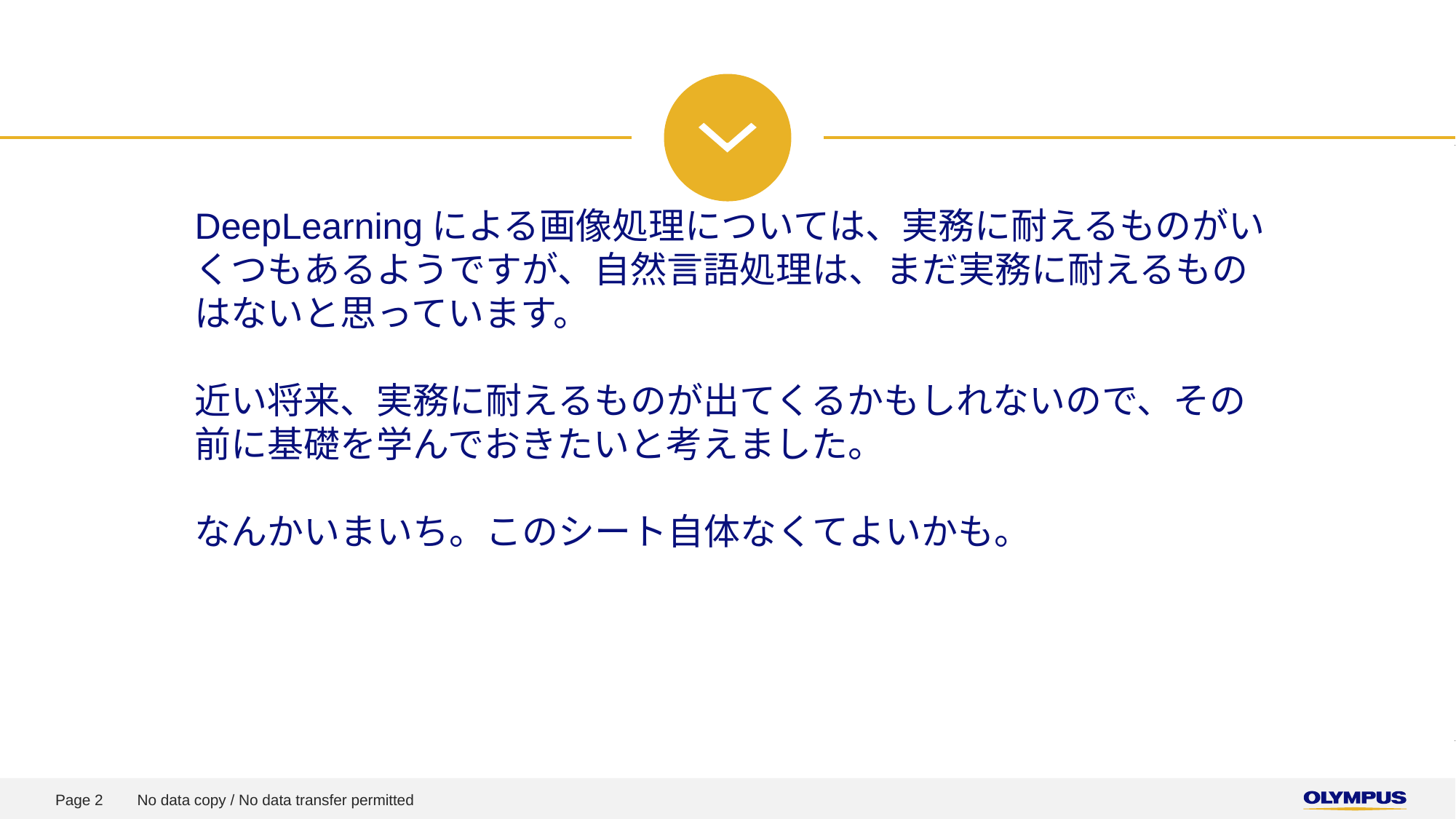

DeepLearningによる画像処理については、実務に耐えるものがいくつもあるようですが、自然言語処理は、まだ実務に耐えるものはないと思っています。

近い将来、実務に耐えるものが出てくるかもしれないので、その前に基礎を学んでおきたいと考えました。

なんかいまいち。このシート自体なくてよいかも。